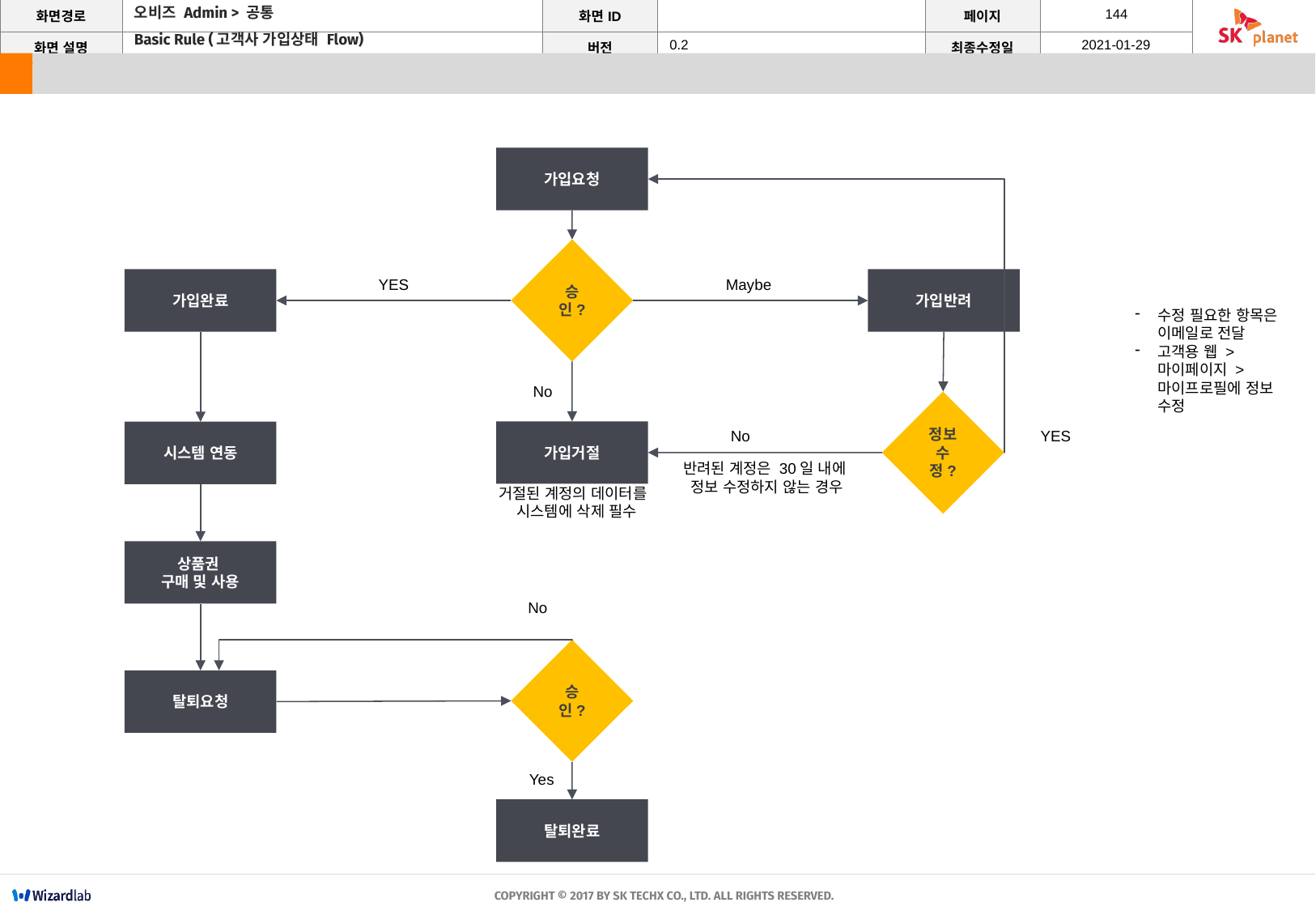

오비즈 Admin > 공통
Basic Rule (고객사 가입상태 Flow)
가입요청
승인?
가입완료
YES
Maybe
가입반려
수정 필요한 항목은 이메일로 전달
고객용 웹 > 마이페이지 > 마이프로필에 정보 수정
No
정보수정?
No
YES
가입거절
시스템 연동
반려된 계정은 30일 내에
정보 수정하지 않는 경우
거절된 계정의 데이터를
 시스템에 삭제 필수
상품권
구매 및 사용
No
승인?
탈퇴요청
Yes
탈퇴완료